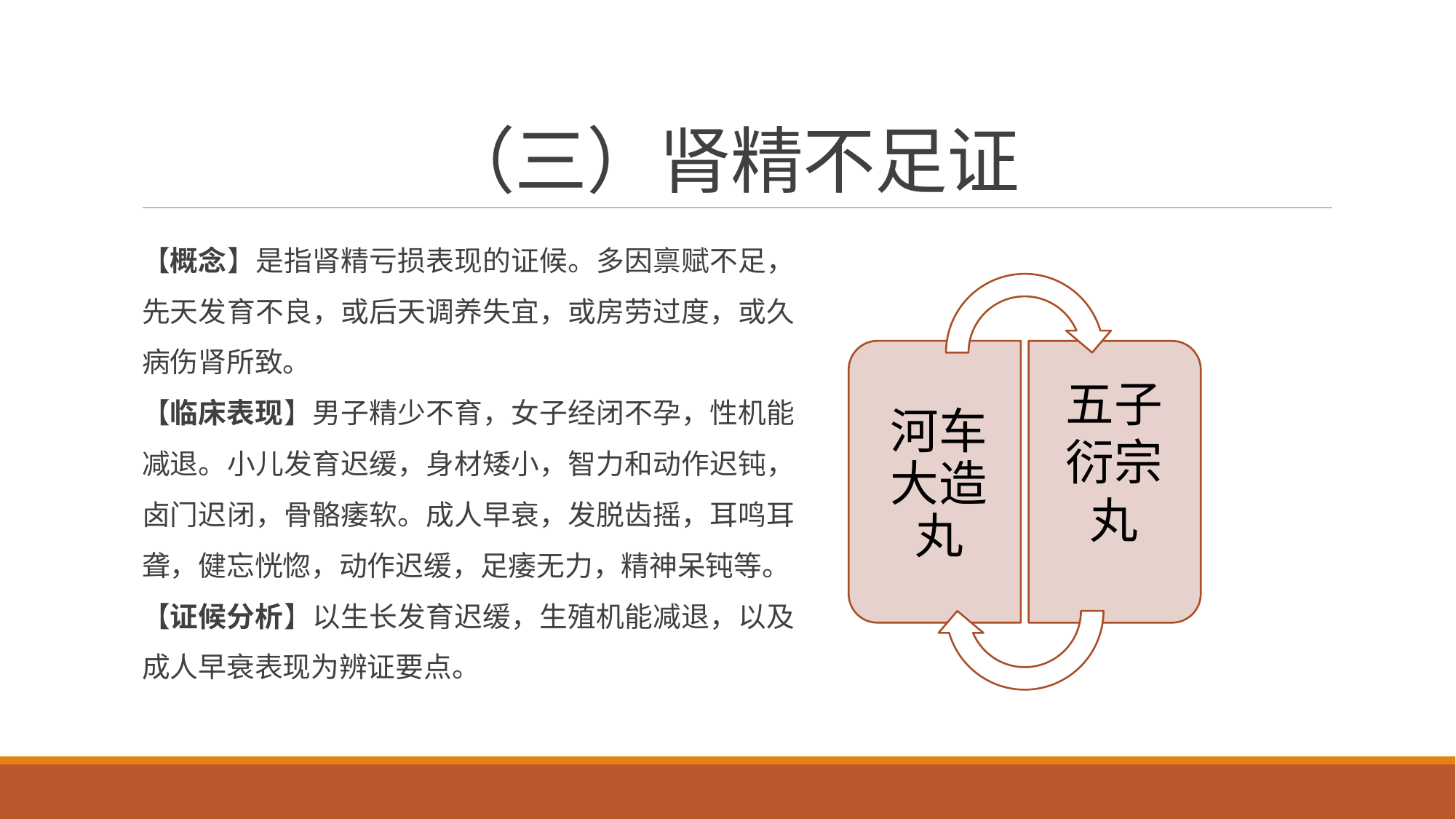

# （三）肾精不足证
【概念】是指肾精亏损表现的证候。多因禀赋不足，先天发育不良，或后天调养失宜，或房劳过度，或久病伤肾所致。
【临床表现】男子精少不育，女子经闭不孕，性机能减退。小儿发育迟缓，身材矮小，智力和动作迟钝，卤门迟闭，骨骼痿软。成人早衰，发脱齿摇，耳鸣耳聋，健忘恍惚，动作迟缓，足痿无力，精神呆钝等。
【证候分析】以生长发育迟缓，生殖机能减退，以及成人早衰表现为辨证要点。
河车大造丸
五子衍宗丸